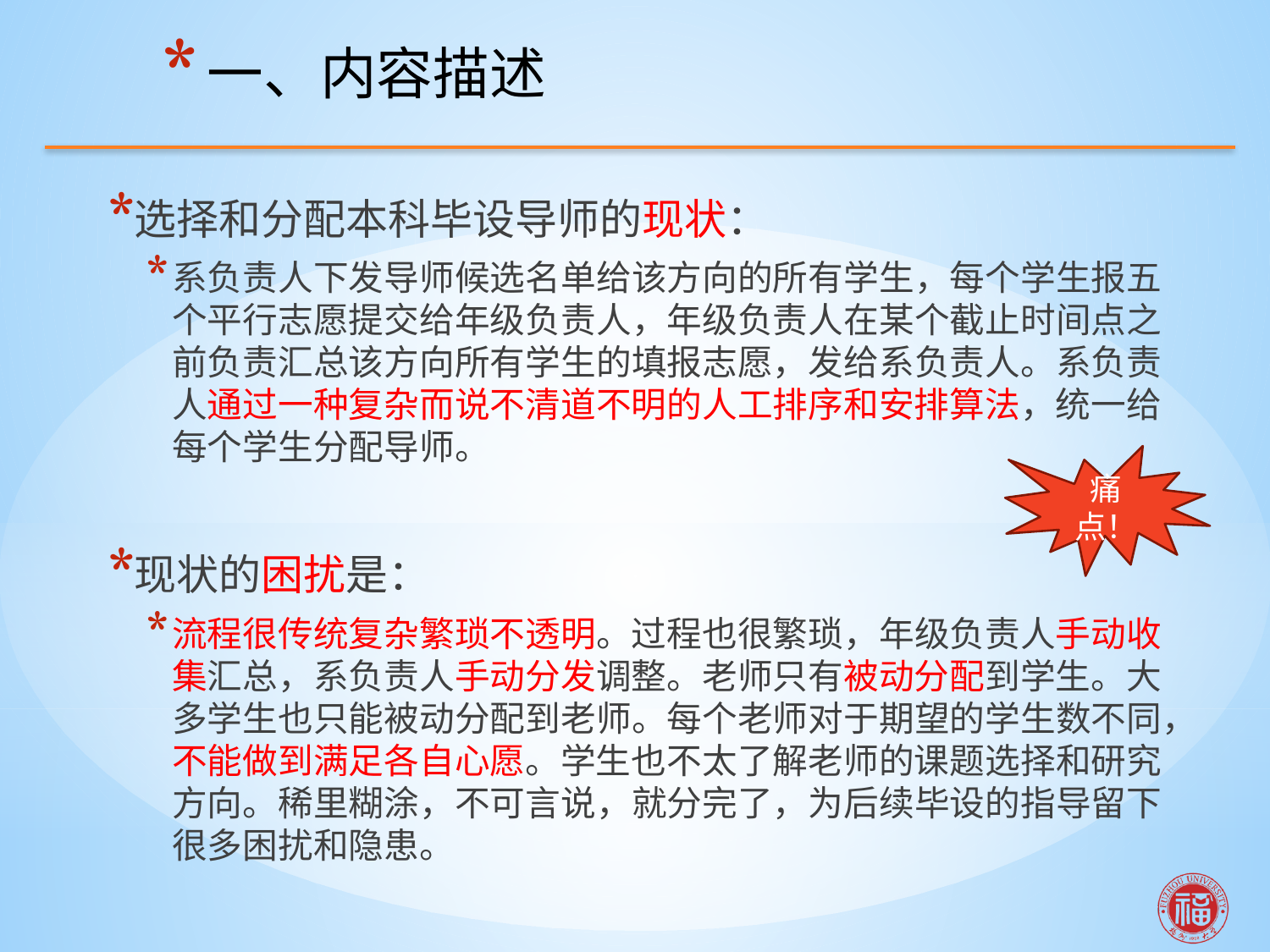

# 一、内容描述
选择和分配本科毕设导师的现状：
系负责人下发导师候选名单给该方向的所有学生，每个学生报五个平行志愿提交给年级负责人，年级负责人在某个截止时间点之前负责汇总该方向所有学生的填报志愿，发给系负责人。系负责人通过一种复杂而说不清道不明的人工排序和安排算法，统一给每个学生分配导师。

现状的困扰是：
流程很传统复杂繁琐不透明。过程也很繁琐，年级负责人手动收集汇总，系负责人手动分发调整。老师只有被动分配到学生。大多学生也只能被动分配到老师。每个老师对于期望的学生数不同，不能做到满足各自心愿。学生也不太了解老师的课题选择和研究方向。稀里糊涂，不可言说，就分完了，为后续毕设的指导留下很多困扰和隐患。
痛点！